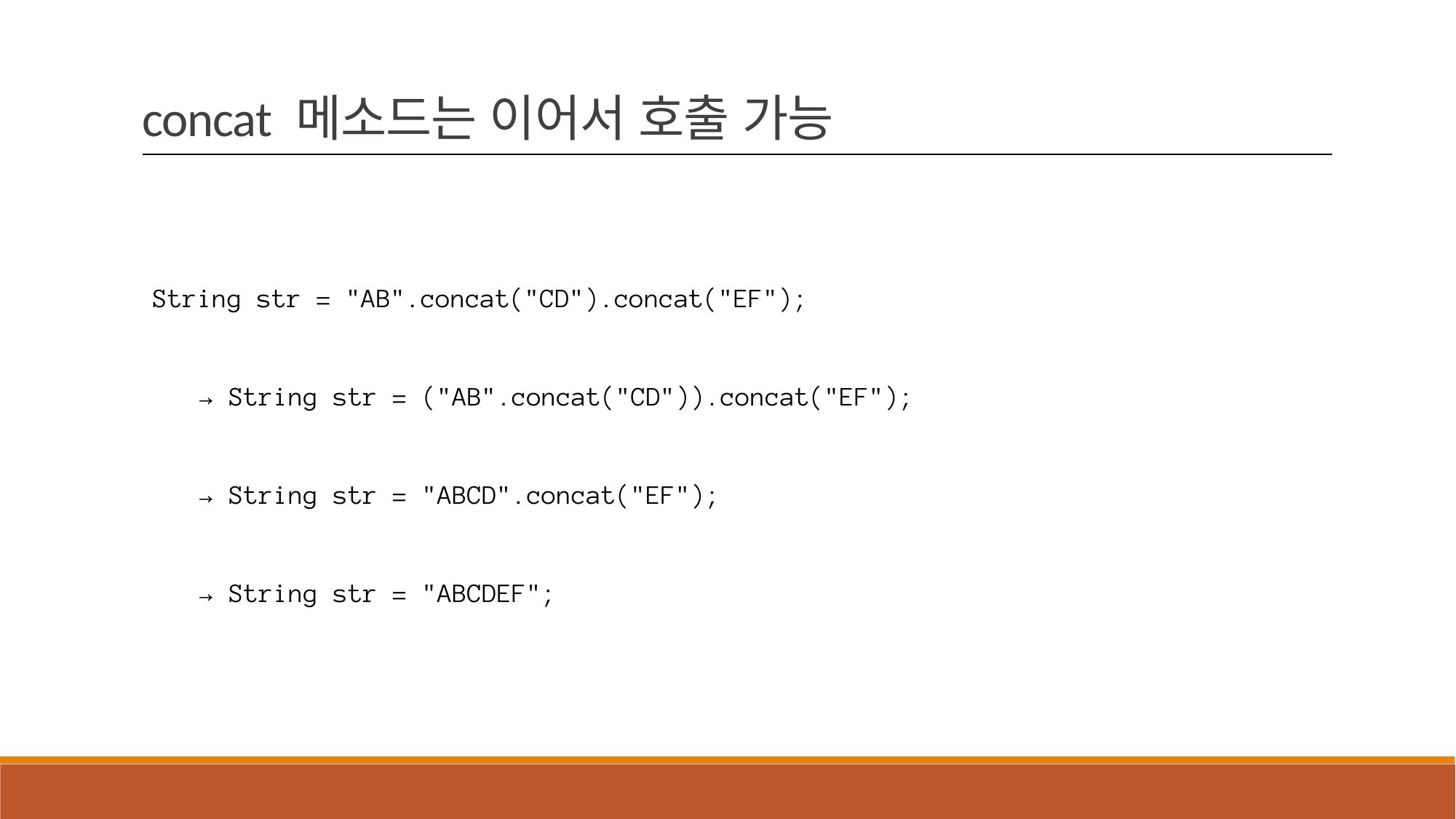

concat 메소드는 이어서 호출 가능
String str = "AB".concat("CD").concat("EF");
   → String str = ("AB".concat("CD")).concat("EF");
   → String str = "ABCD".concat("EF");
   → String str = "ABCDEF";